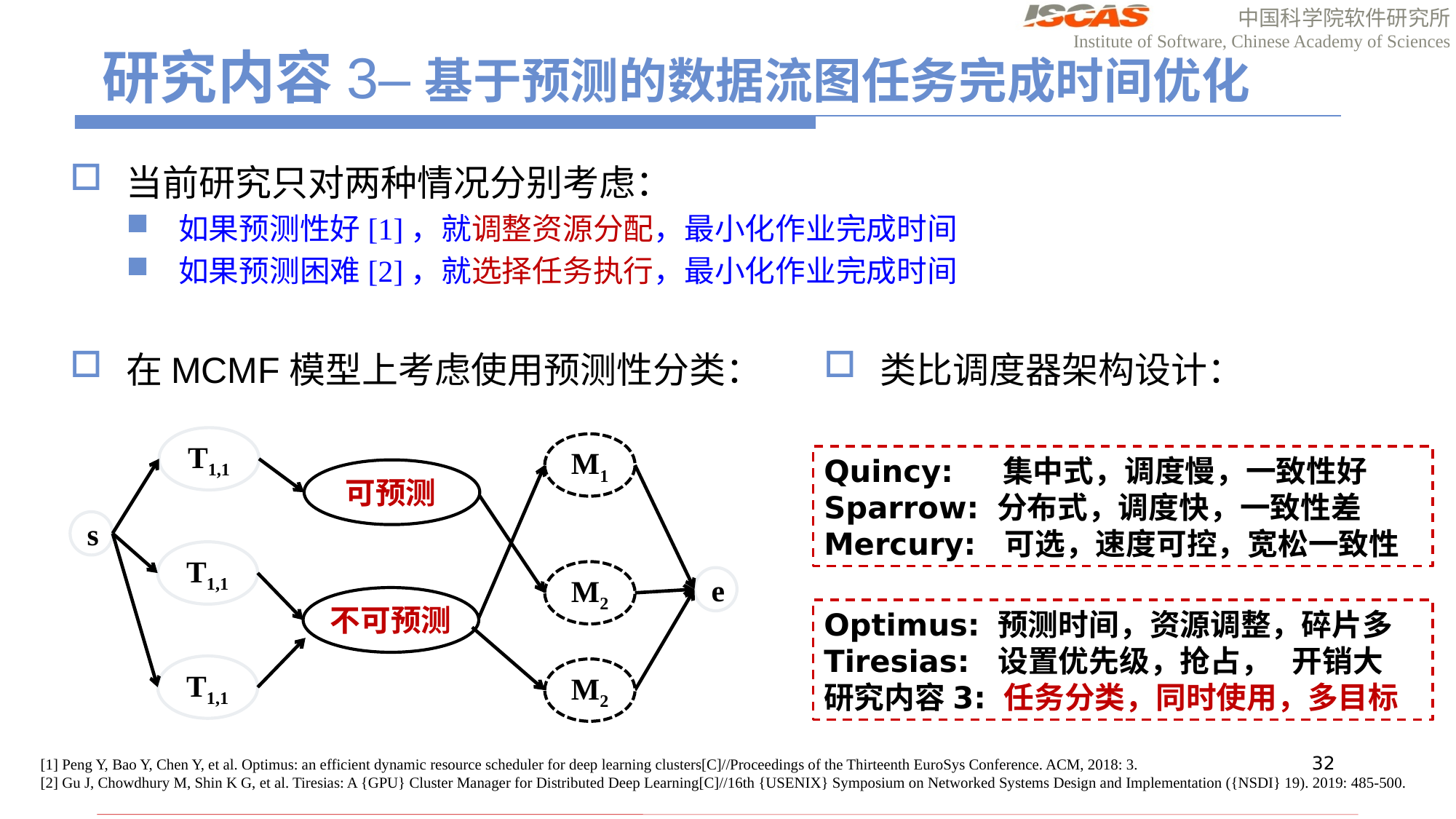

# 研究内容3–基于预测的数据流图任务完成时间优化
当前研究只对两种情况分别考虑：
如果预测性好[1]，就调整资源分配，最小化作业完成时间
如果预测困难[2]，就选择任务执行，最小化作业完成时间
类比调度器架构设计：
在MCMF模型上考虑使用预测性分类：
T1,1
M1
Quincy:    集中式，调度慢，一致性好
Sparrow: 分布式，调度快，一致性差
Mercury:  可选，速度可控，宽松一致性

可预测
s
T1,1
M2
e

不可预测
Optimus: 预测时间，资源调整，碎片多
Tiresias:  设置优先级，抢占，   开销大
研究内容3: 任务分类，同时使用，多目标
T1,1
M2
32
[1] Peng Y, Bao Y, Chen Y, et al. Optimus: an efficient dynamic resource scheduler for deep learning clusters[C]//Proceedings of the Thirteenth EuroSys Conference. ACM, 2018: 3.
[2] Gu J, Chowdhury M, Shin K G, et al. Tiresias: A {GPU} Cluster Manager for Distributed Deep Learning[C]//16th {USENIX} Symposium on Networked Systems Design and Implementation ({NSDI} 19). 2019: 485-500.